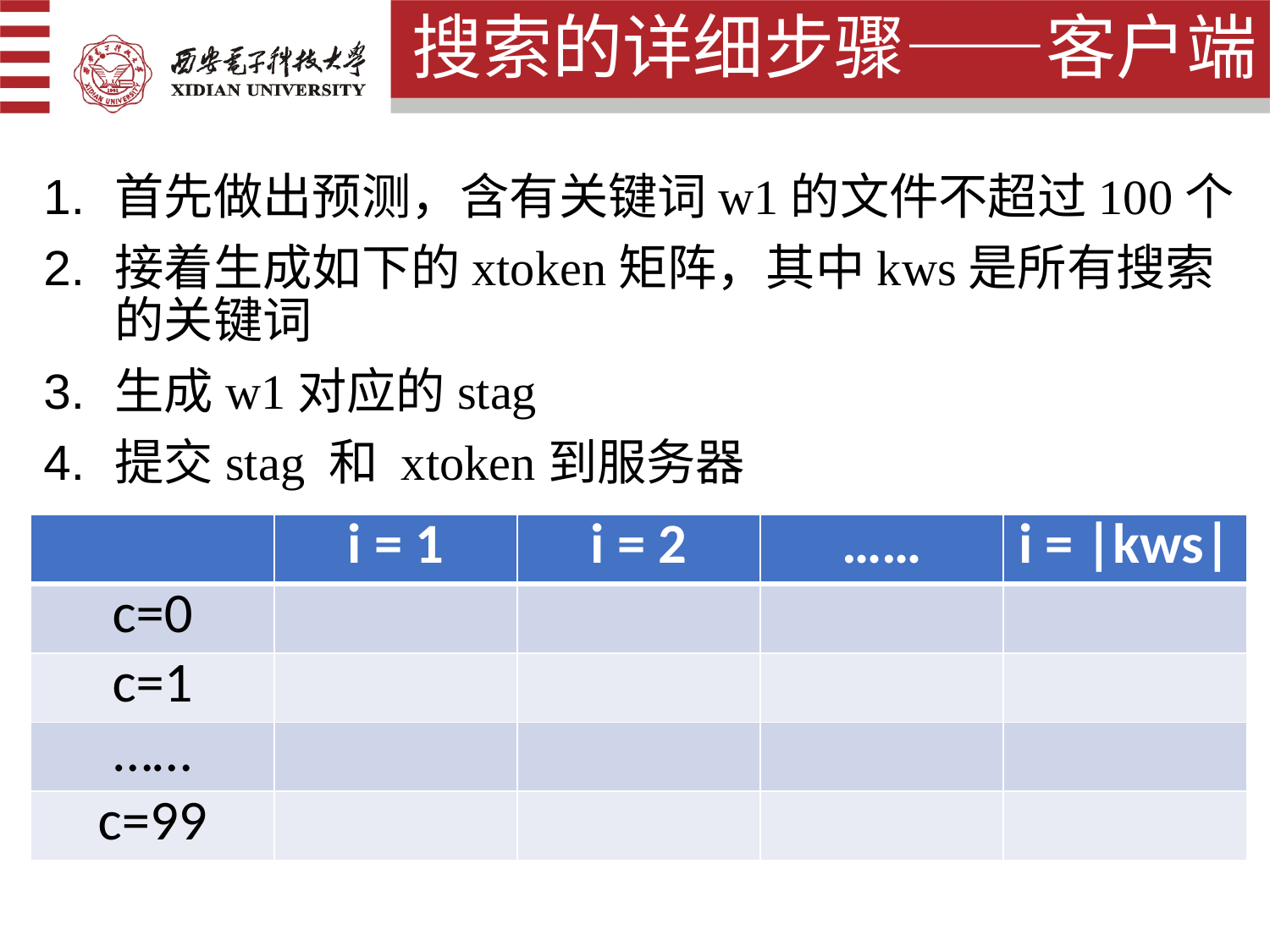

# 搜索的详细步骤——客户端
首先做出预测，含有关键词w1的文件不超过100个
接着生成如下的xtoken矩阵，其中kws是所有搜索的关键词
生成w1对应的stag
提交stag 和 xtoken到服务器
|  | i = 1 | i = 2 | …… | i = |kws| |
| --- | --- | --- | --- | --- |
| c=0 |  |  |  |  |
| c=1 |  |  |  |  |
| …… |  |  |  |  |
| c=99 |  |  |  |  |